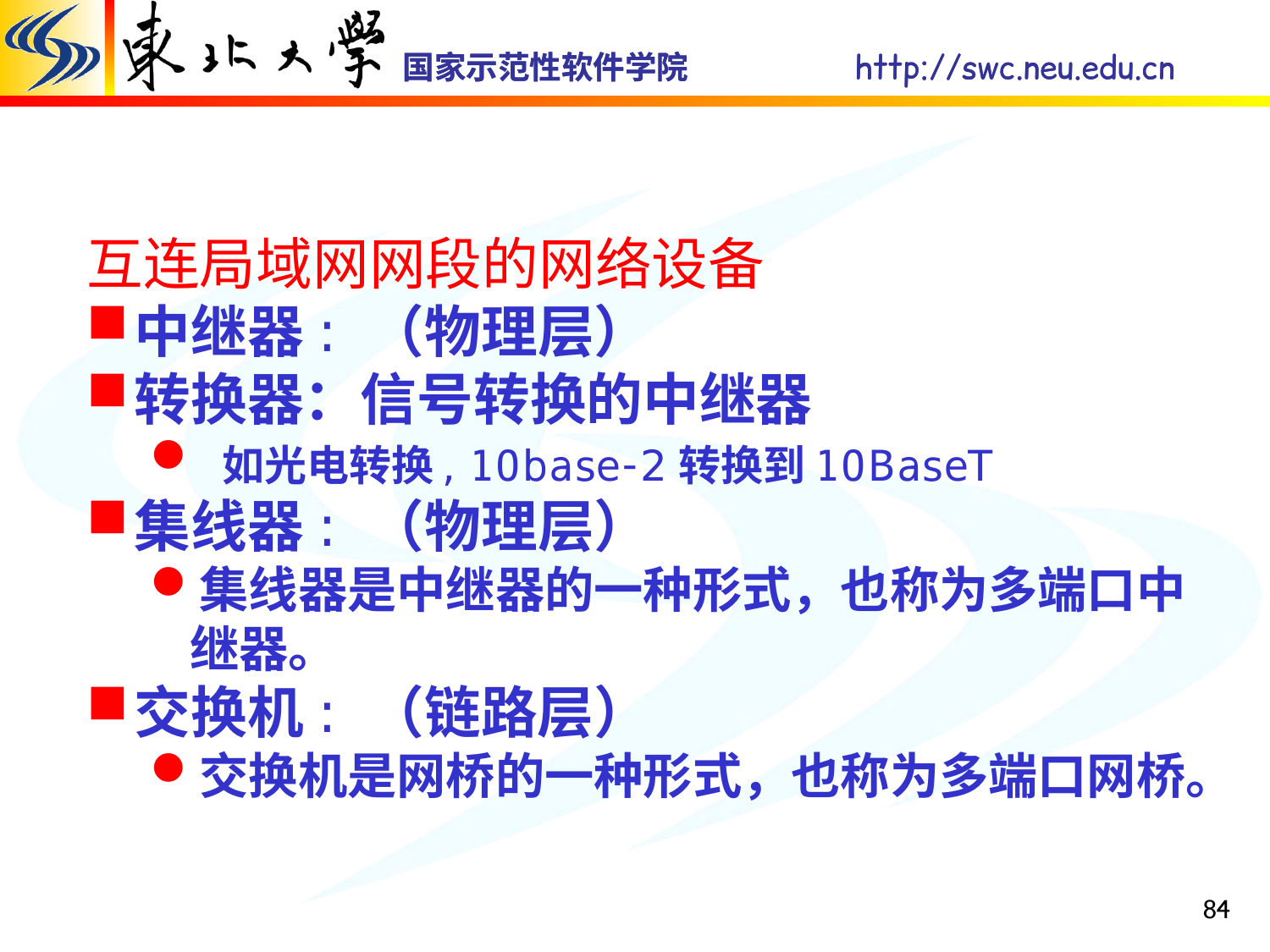

互连局域网网段的网络设备
中继器: （物理层）
转换器：信号转换的中继器
 如光电转换, 10base-2转换到10BaseT
集线器: （物理层）
集线器是中继器的一种形式，也称为多端口中继器。
交换机: （链路层）
交换机是网桥的一种形式，也称为多端口网桥。

84